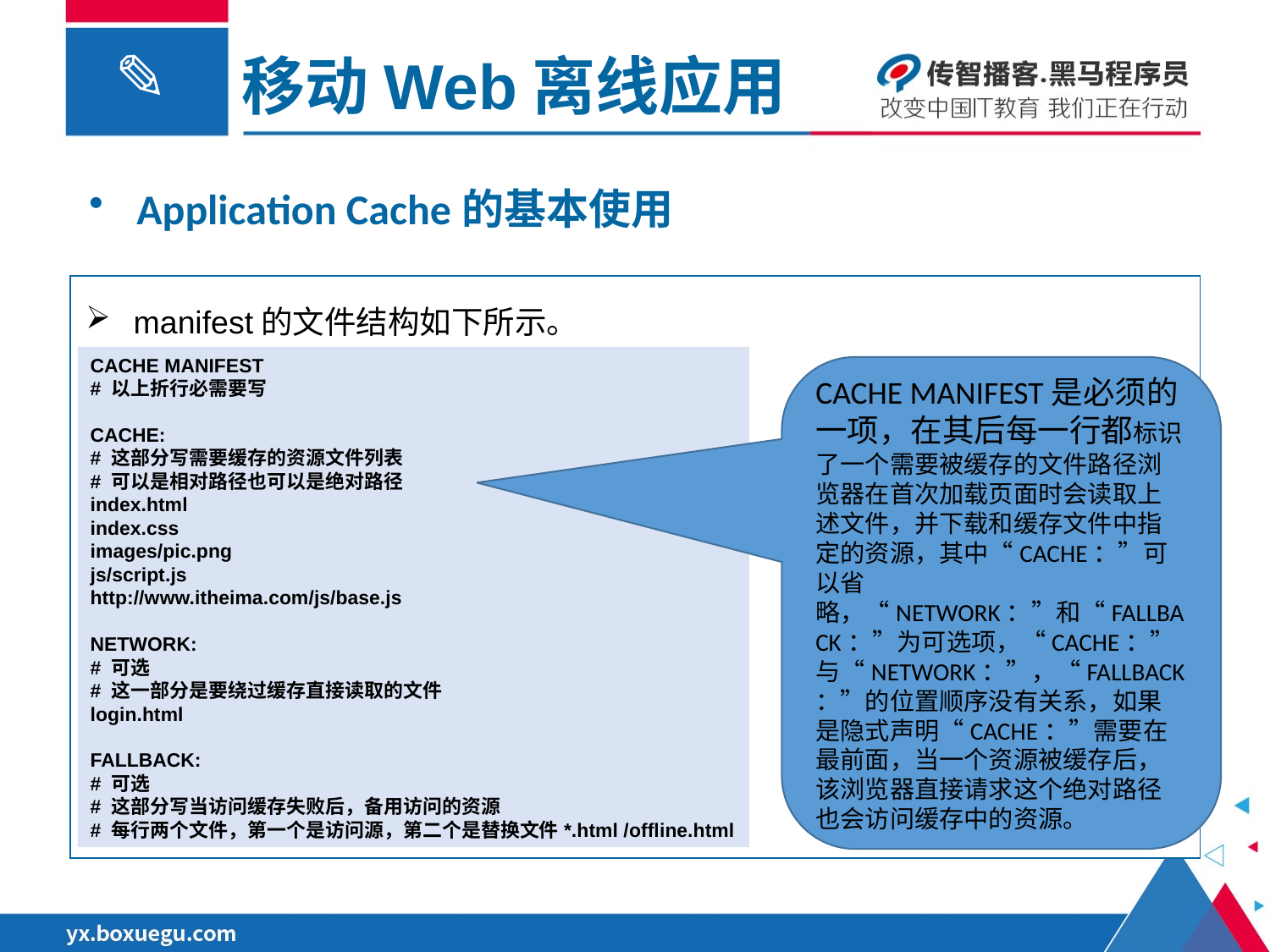

移动Web离线应用
Application Cache的基本使用

manifest的文件结构如下所示。
CACHE MANIFEST
# 以上折行必需要写

CACHE:
# 这部分写需要缓存的资源文件列表
# 可以是相对路径也可以是绝对路径
index.html
index.css
images/pic.png
js/script.js
http://www.itheima.com/js/base.js

NETWORK:
# 可选
# 这一部分是要绕过缓存直接读取的文件
login.html

FALLBACK:
# 可选
# 这部分写当访问缓存失败后，备用访问的资源
# 每行两个文件，第一个是访问源，第二个是替换文件*.html /offline.html
CACHE MANIFEST是必须的一项，在其后每一行都标识了一个需要被缓存的文件路径浏览器在首次加载页面时会读取上述文件，并下载和缓存文件中指定的资源，其中“CACHE：”可以省略，“NETWORK：”和“FALLBACK：”为可选项，“CACHE：”与“NETWORK：”，“FALLBACK：”的位置顺序没有关系，如果是隐式声明“CACHE：”需要在最前面，当一个资源被缓存后，该浏览器直接请求这个绝对路径也会访问缓存中的资源。